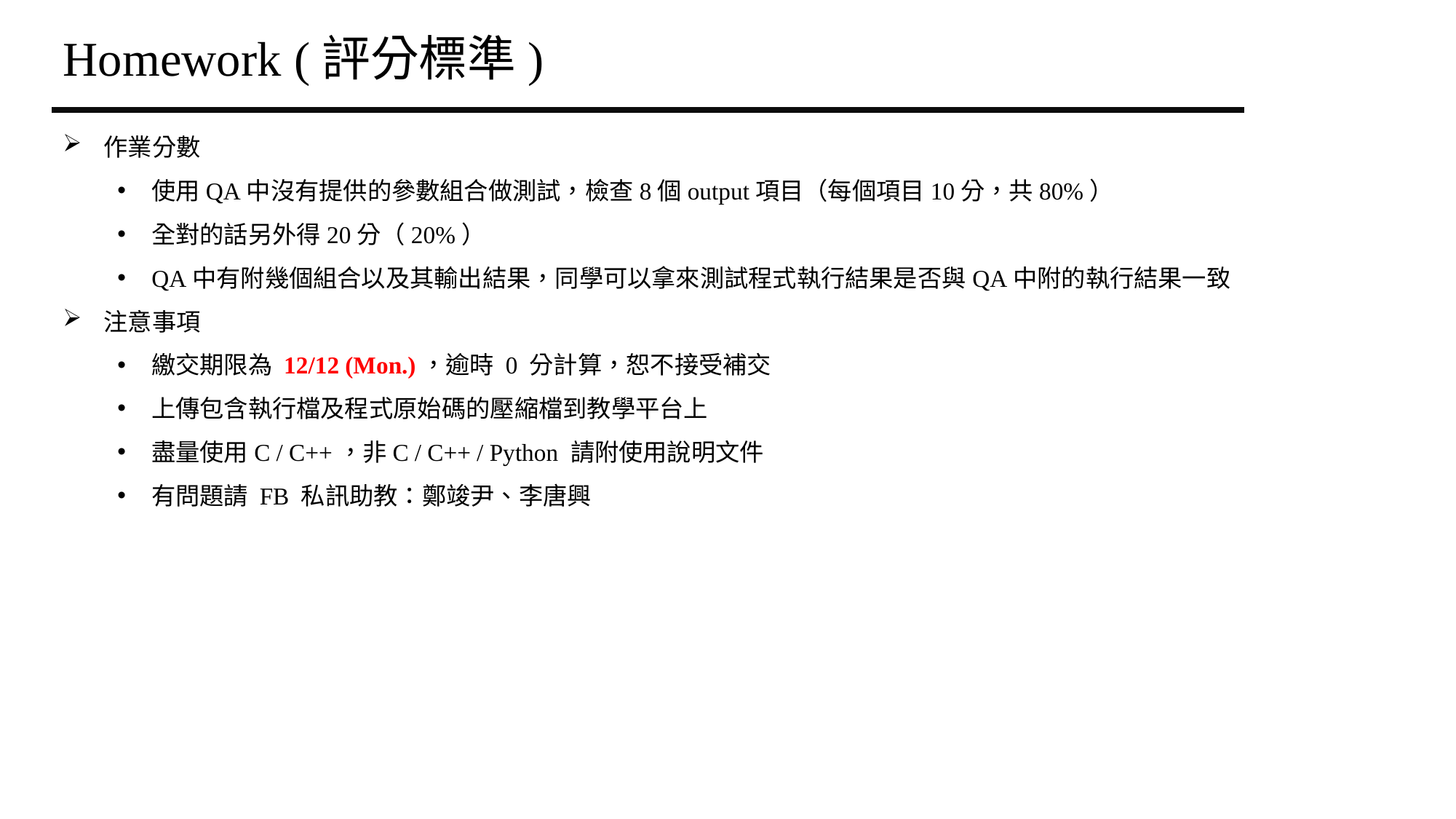

Homework (評分標準)
作業分數
使用QA中沒有提供的參數組合做測試，檢查8個output項目（每個項目10分，共80%）
全對的話另外得20分（20%）
QA中有附幾個組合以及其輸出結果，同學可以拿來測試程式執行結果是否與QA中附的執行結果一致
注意事項
繳交期限為 12/12 (Mon.)，逾時 0 分計算，恕不接受補交
上傳包含執行檔及程式原始碼的壓縮檔到教學平台上
盡量使用C / C++，非C / C++ / Python 請附使用說明文件
有問題請 FB 私訊助教：鄭竣尹、李唐興